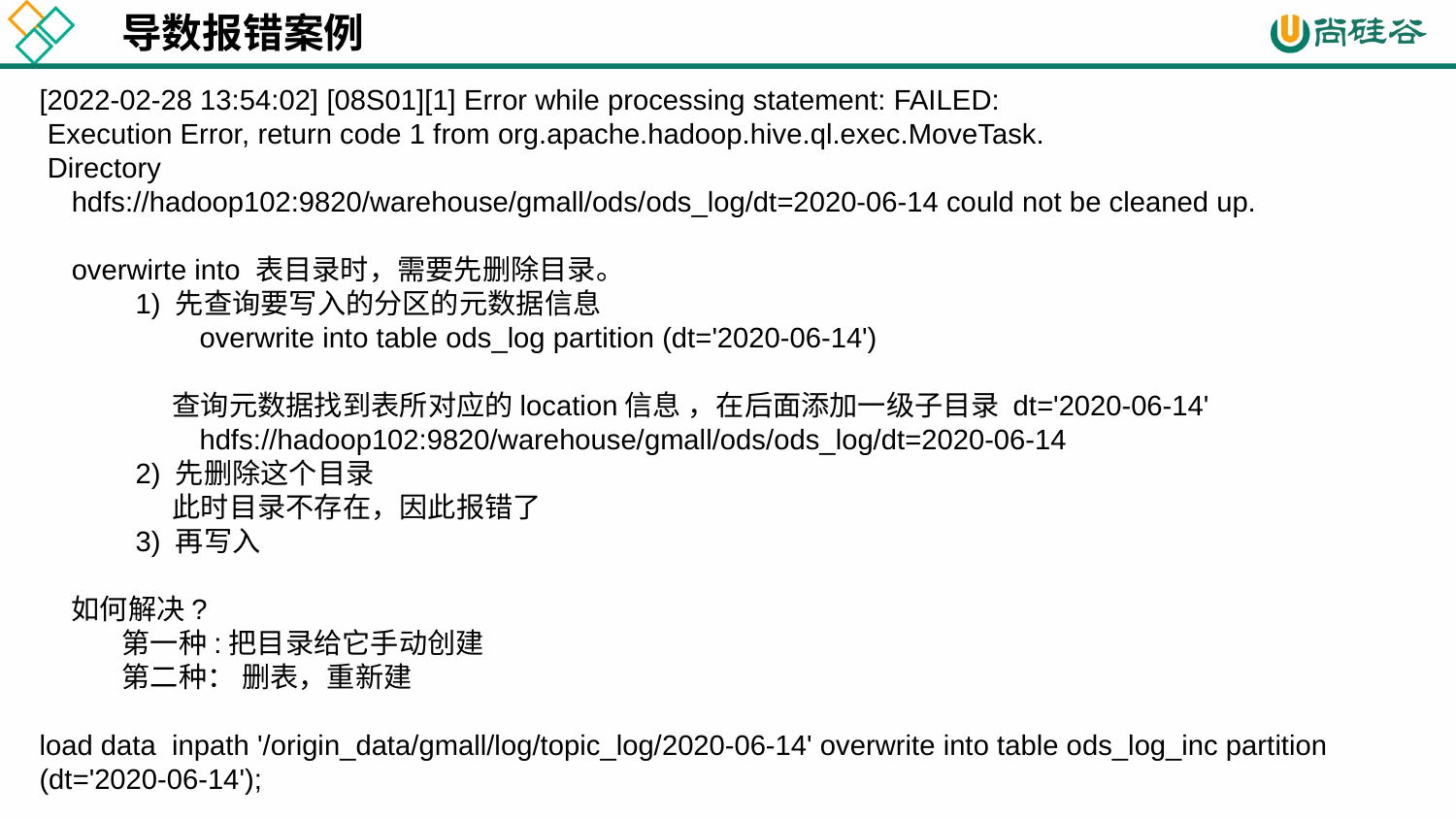

导数报错案例

[2022-02-28 13:54:02] [08S01][1] Error while processing statement: FAILED:
 Execution Error, return code 1 from org.apache.hadoop.hive.ql.exec.MoveTask.
 Directory
    hdfs://hadoop102:9820/warehouse/gmall/ods/ods_log/dt=2020-06-14 could not be cleaned up.

    overwirte into 表目录时，需要先删除目录。
            1) 先查询要写入的分区的元数据信息
                    overwrite into table ods_log partition (dt='2020-06-14')

                    查询元数据找到表所对应的location信息 ，在后面添加一级子目录 dt='2020-06-14'
                    hdfs://hadoop102:9820/warehouse/gmall/ods/ods_log/dt=2020-06-14
            2) 先删除这个目录
                    此时目录不存在，因此报错了
            3) 再写入

    如何解决?
            第一种:把目录给它手动创建
            第二种： 删表，重新建

load data  inpath '/origin_data/gmall/log/topic_log/2020-06-14' overwrite into table ods_log_inc partition (dt='2020-06-14');